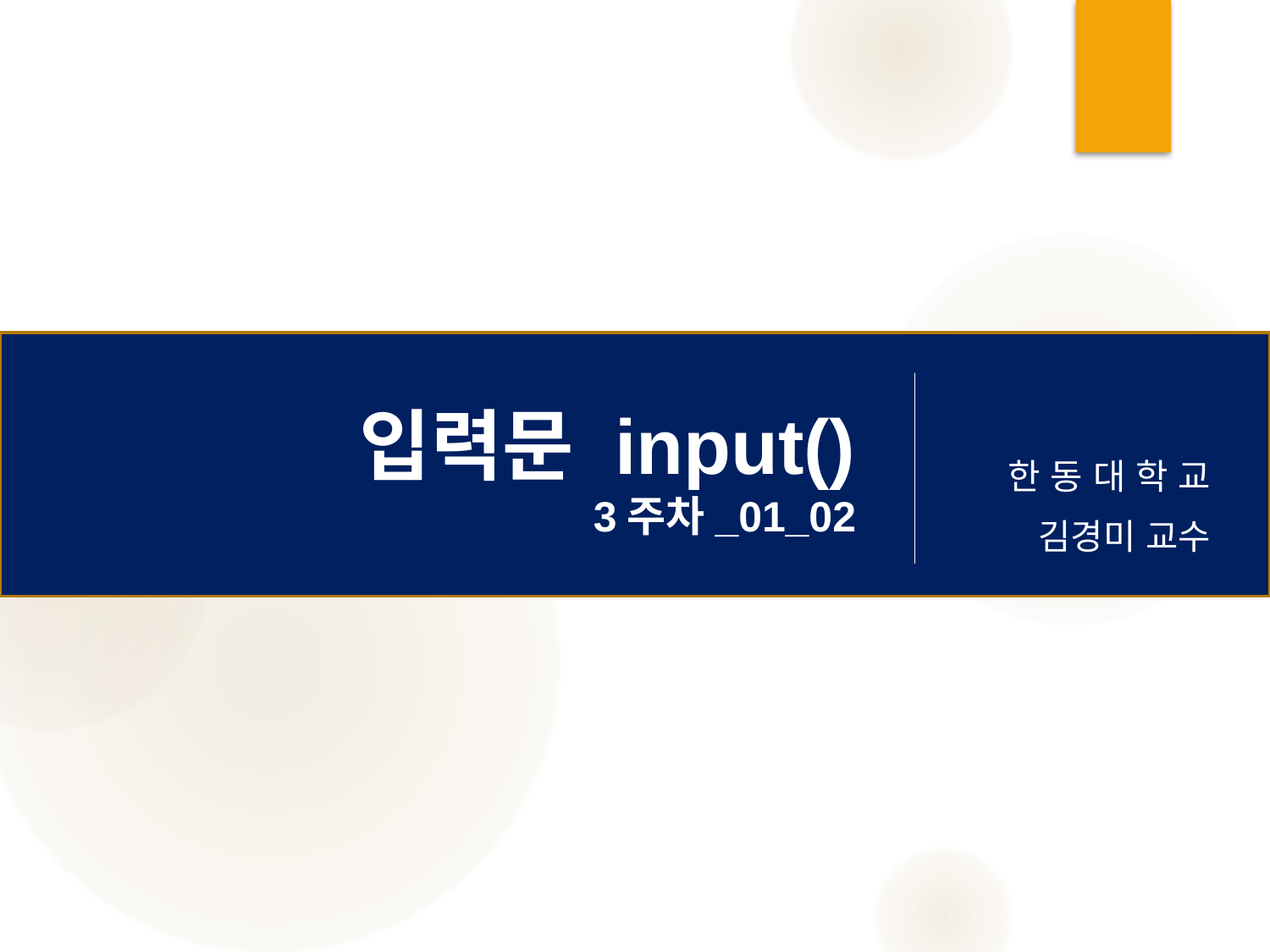

# 입력문 input() 3주차_01_02
한 동 대 학 교
 김경미 교수